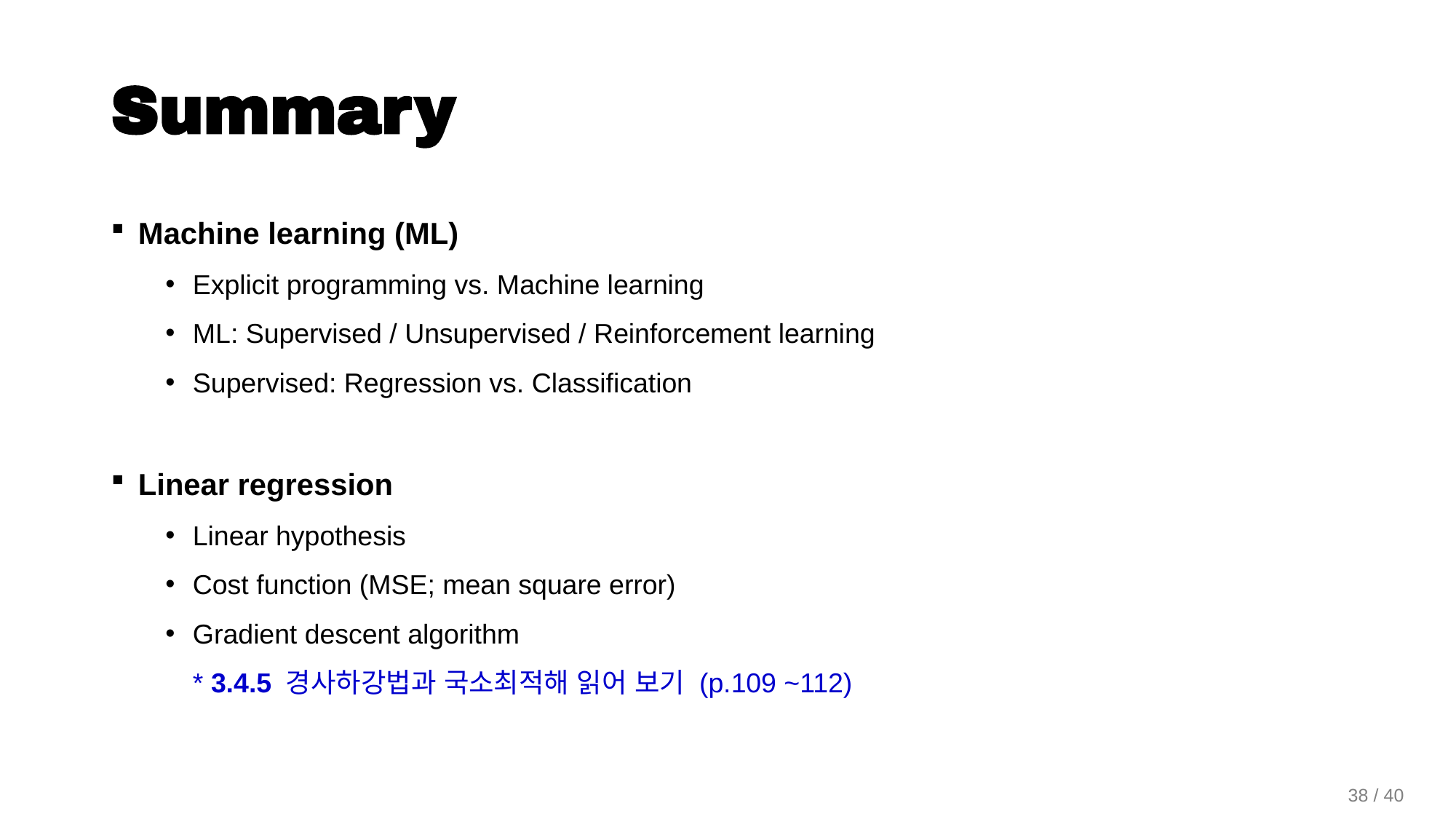

Summary
Machine learning (ML)
Explicit programming vs. Machine learning
ML: Supervised / Unsupervised / Reinforcement learning
Supervised: Regression vs. Classification

Linear regression
Linear hypothesis
Cost function (MSE; mean square error)
Gradient descent algorithm
* 3.4.5 경사하강법과 국소최적해 읽어 보기 (p.109 ~112)